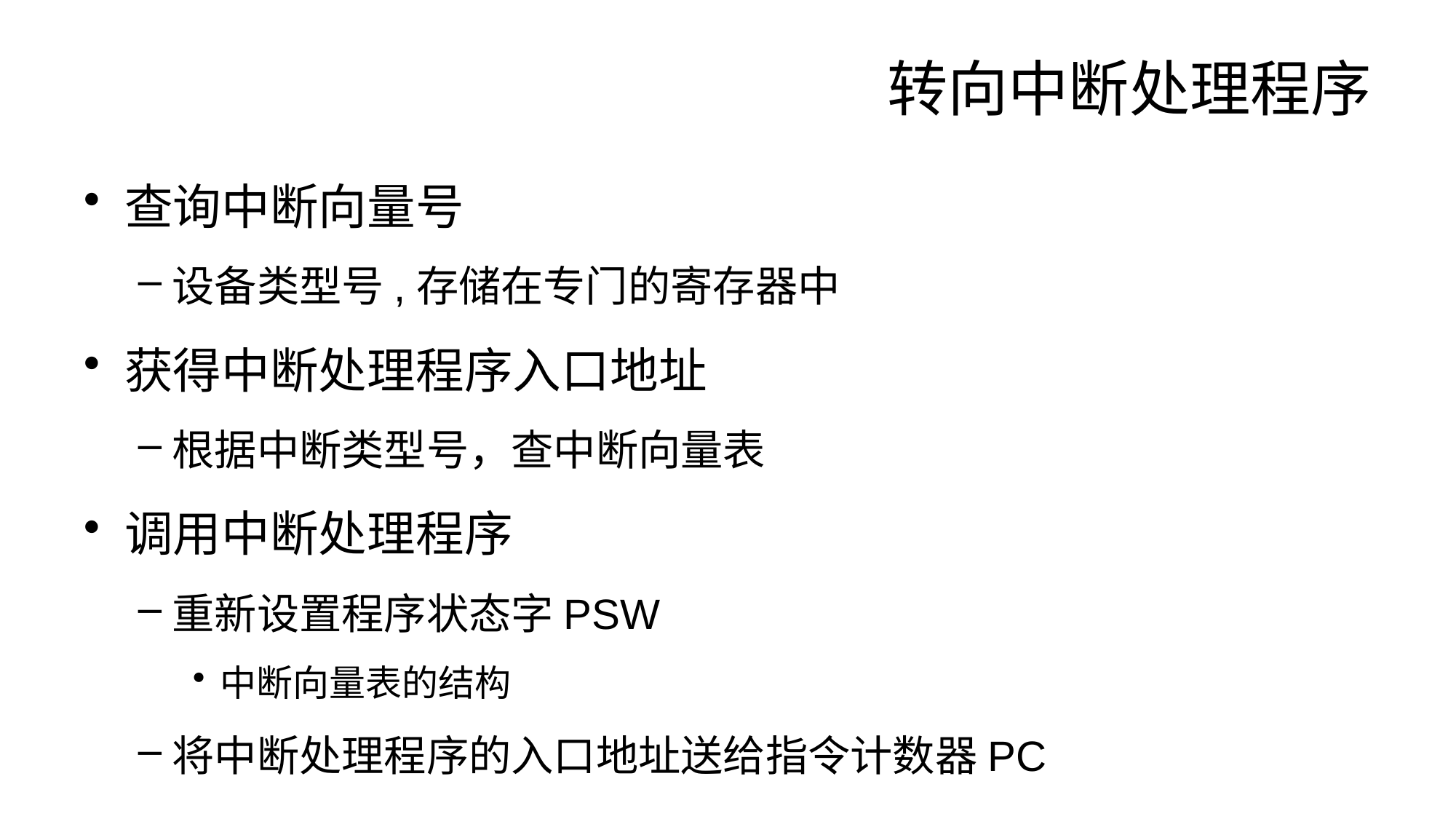

# 转向中断处理程序
查询中断向量号
设备类型号,存储在专门的寄存器中
获得中断处理程序入口地址
根据中断类型号，查中断向量表
调用中断处理程序
重新设置程序状态字PSW
中断向量表的结构
将中断处理程序的入口地址送给指令计数器PC